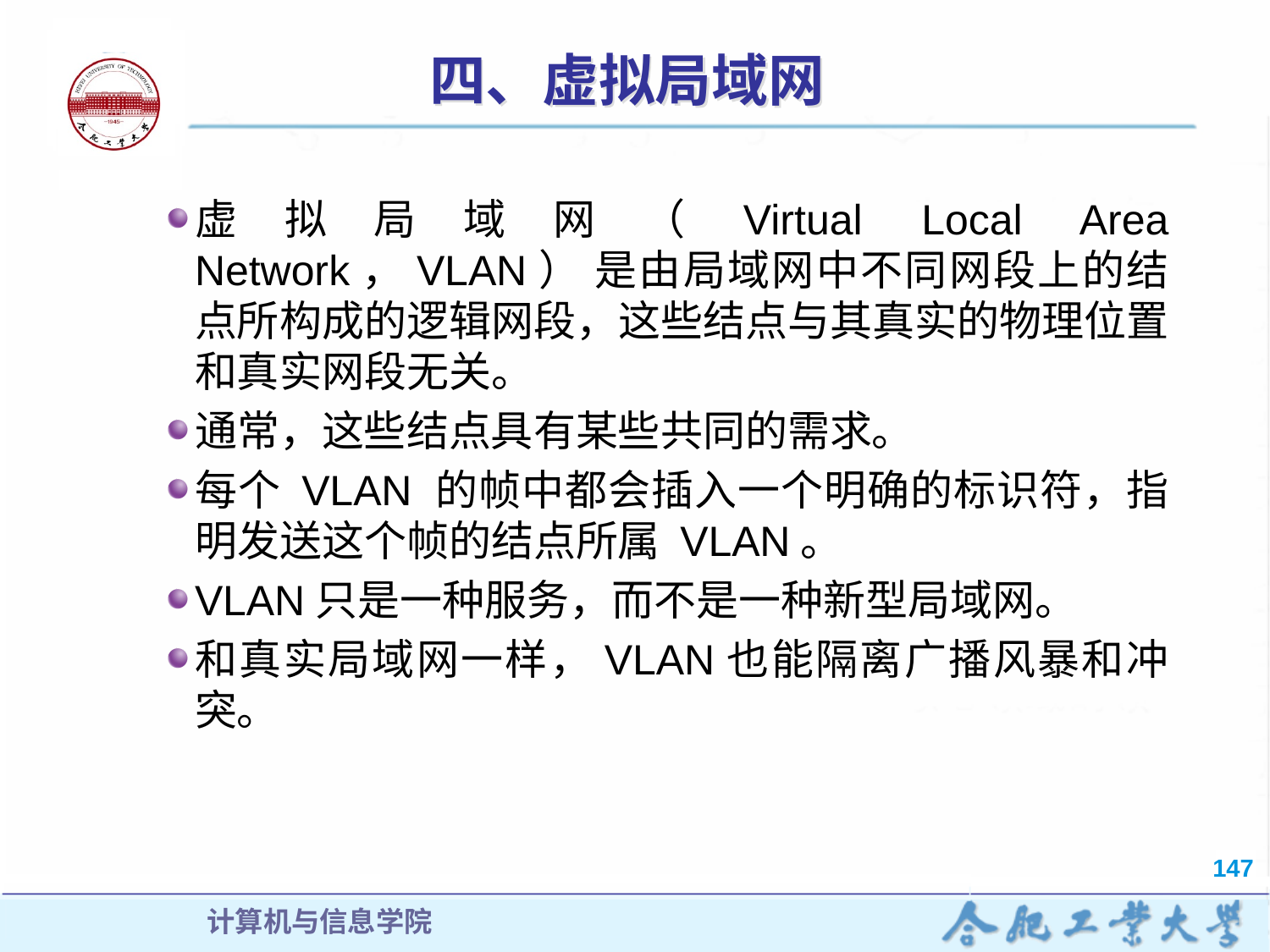

# 四、虚拟局域网
虚拟局域网（Virtual Local Area Network，VLAN） 是由局域网中不同网段上的结点所构成的逻辑网段，这些结点与其真实的物理位置和真实网段无关。
通常，这些结点具有某些共同的需求。
每个 VLAN 的帧中都会插入一个明确的标识符，指明发送这个帧的结点所属 VLAN。
VLAN只是一种服务，而不是一种新型局域网。
和真实局域网一样，VLAN也能隔离广播风暴和冲突。